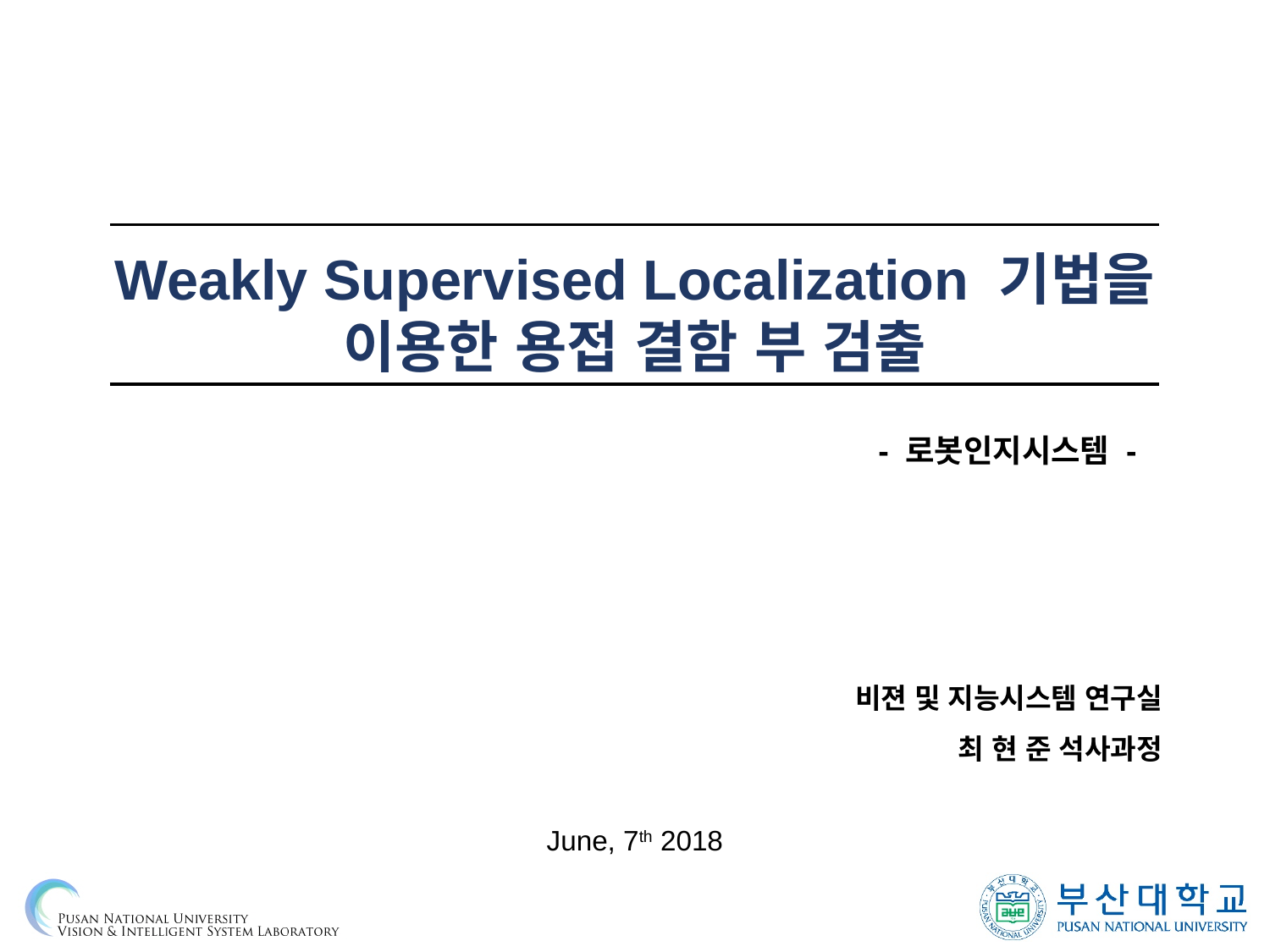

Weakly Supervised Localization 기법을
이용한 용접 결함 부 검출
   - 로봇인지시스템 -
비젼 및 지능시스템 연구실
최 현 준 석사과정
June, 7th 2018